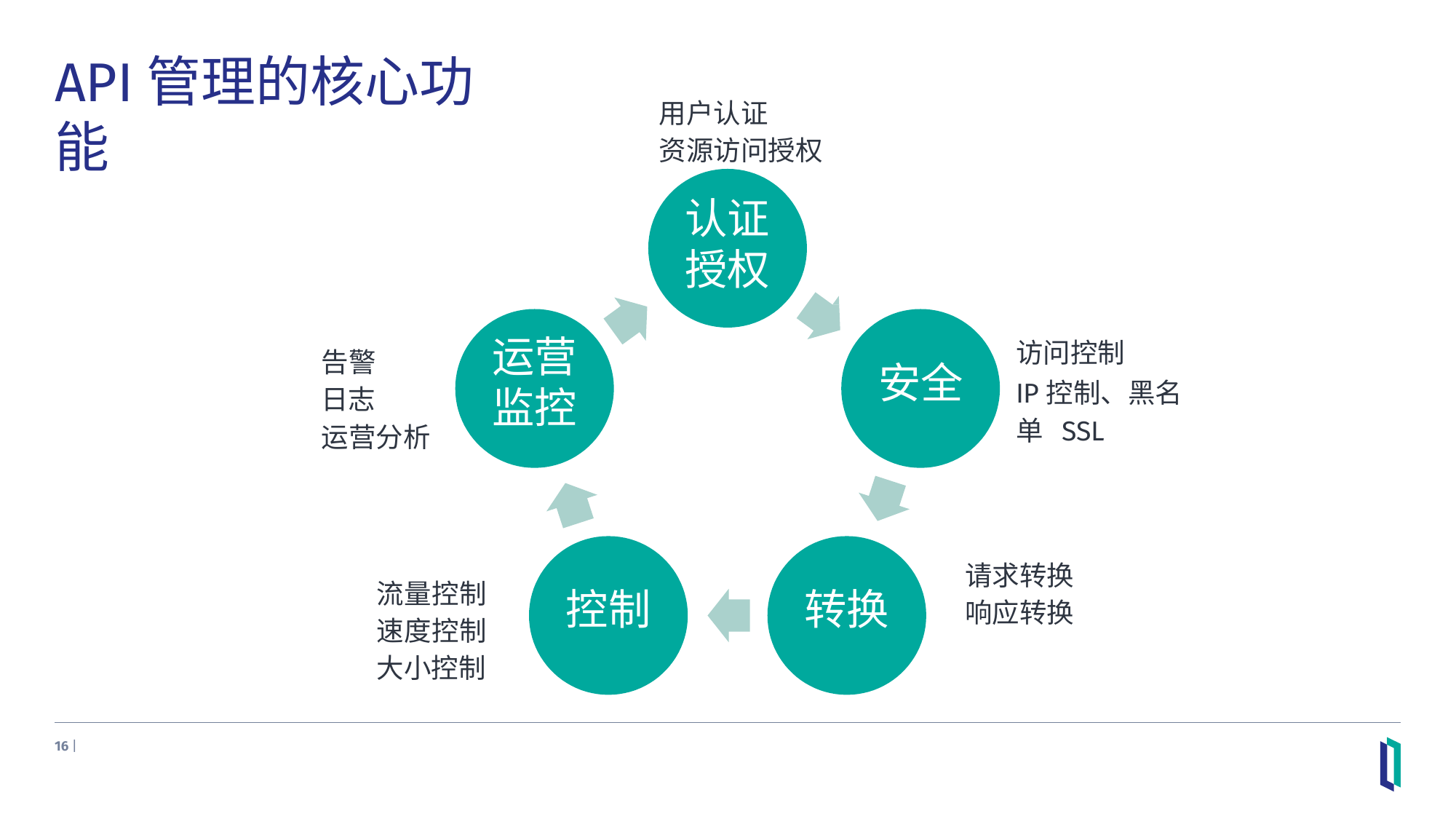

# API管理的核心功能
用户认证
资源访问授权

认证 授权

运营
监控
访问控制
IP控制、黑名单  SSL
告警
日志
运营分析
安全

请求转换 响应转换
流量控制 速度控制 大小控制
控制
转换

16 |